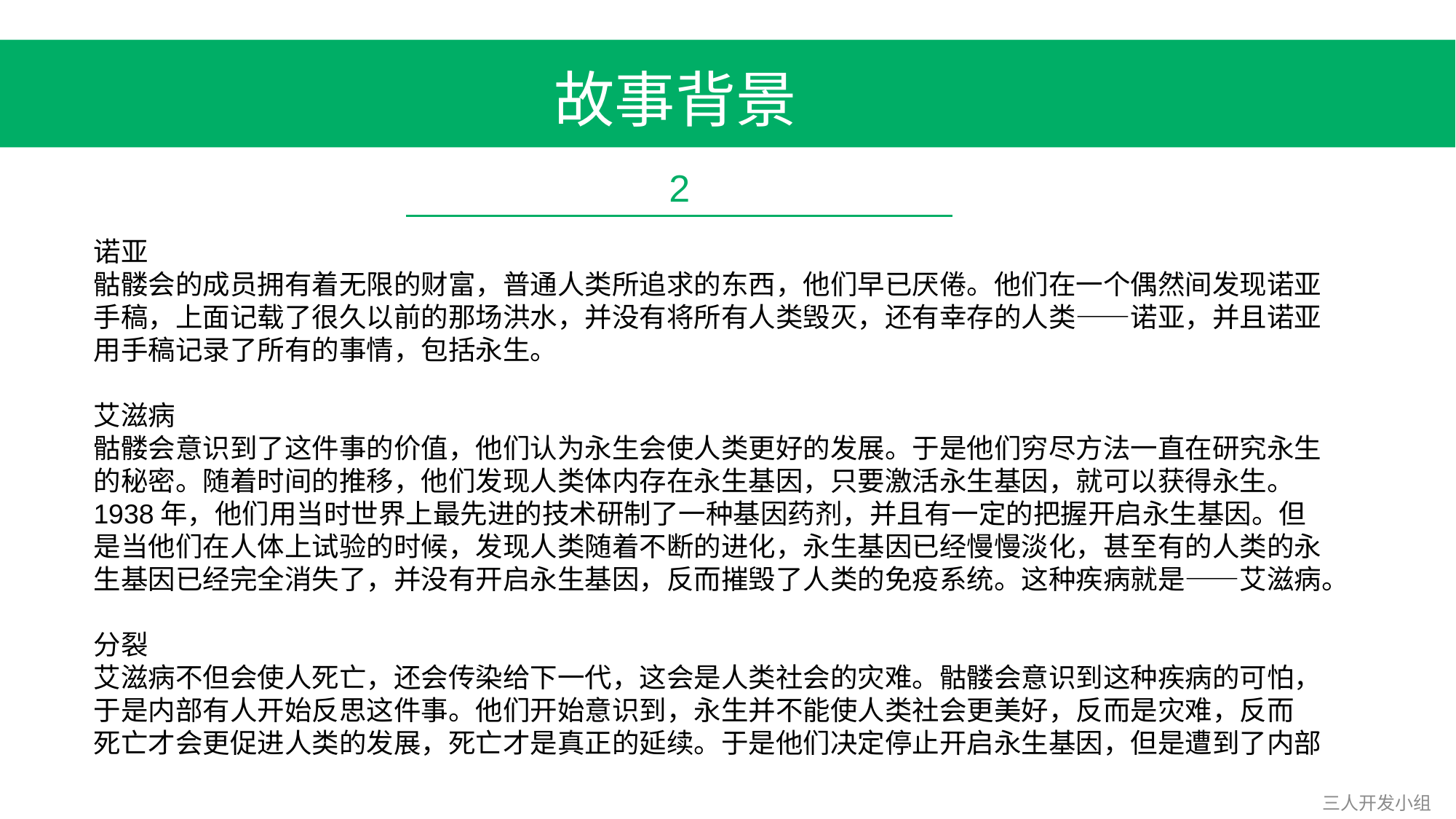

故事背景
2
诺亚
骷髅会的成员拥有着无限的财富，普通人类所追求的东西，他们早已厌倦。他们在一个偶然间发现诺亚手稿，上面记载了很久以前的那场洪水，并没有将所有人类毁灭，还有幸存的人类——诺亚，并且诺亚用手稿记录了所有的事情，包括永生。

艾滋病
骷髅会意识到了这件事的价值，他们认为永生会使人类更好的发展。于是他们穷尽方法一直在研究永生的秘密。随着时间的推移，他们发现人类体内存在永生基因，只要激活永生基因，就可以获得永生。
1938年，他们用当时世界上最先进的技术研制了一种基因药剂，并且有一定的把握开启永生基因。但是当他们在人体上试验的时候，发现人类随着不断的进化，永生基因已经慢慢淡化，甚至有的人类的永生基因已经完全消失了，并没有开启永生基因，反而摧毁了人类的免疫系统。这种疾病就是——艾滋病。

分裂
艾滋病不但会使人死亡，还会传染给下一代，这会是人类社会的灾难。骷髅会意识到这种疾病的可怕，于是内部有人开始反思这件事。他们开始意识到，永生并不能使人类社会更美好，反而是灾难，反而 死亡才会更促进人类的发展，死亡才是真正的延续。于是他们决定停止开启永生基因，但是遭到了内部
三人开发小组